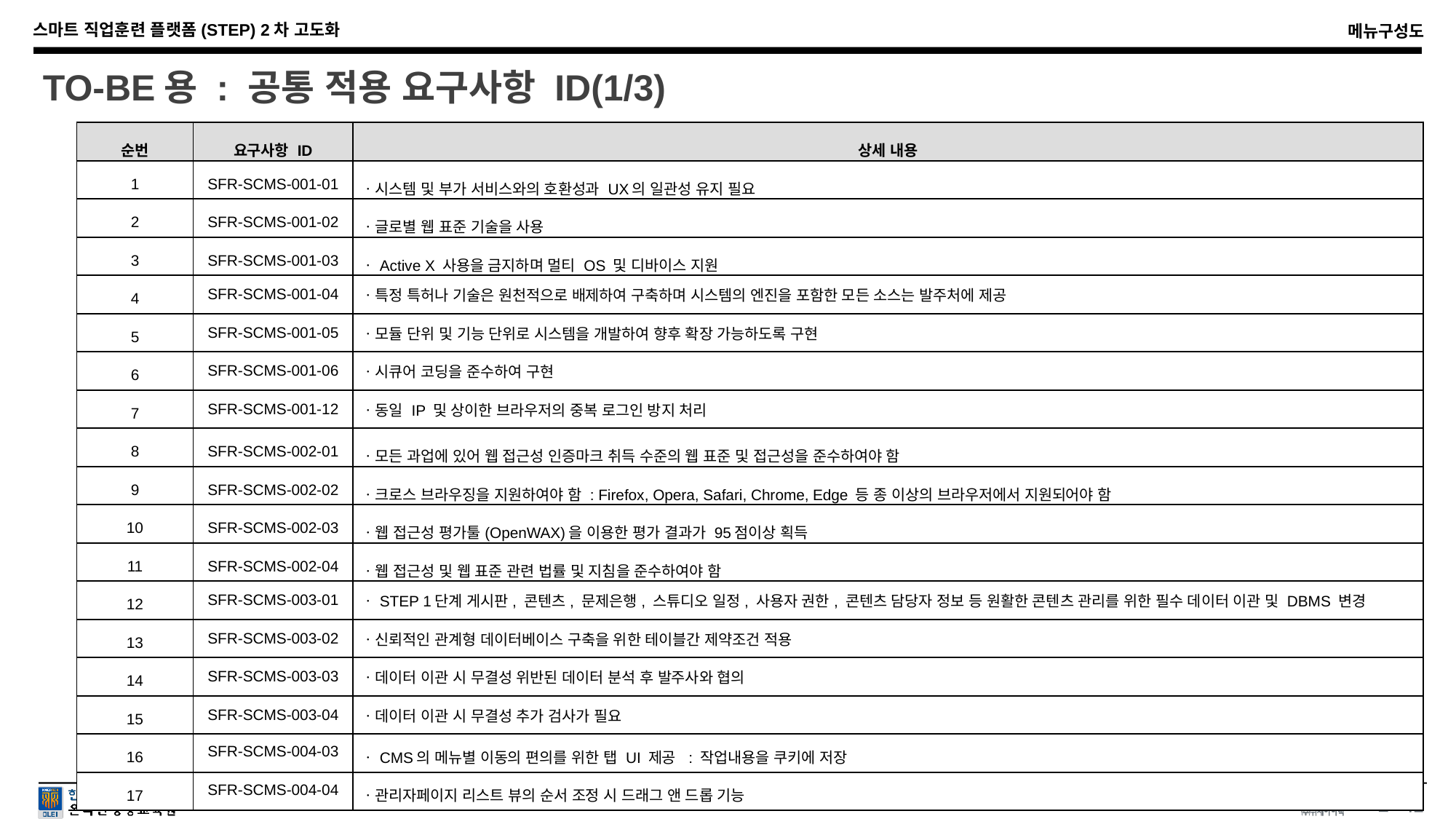

TO-BE용 : 공통 적용 요구사항 ID(1/3)
| 순번 | 요구사항 ID | 상세 내용 |
| --- | --- | --- |
| 1 | SFR-SCMS-001-01 | ㆍ시스템 및 부가 서비스와의 호환성과 UX의 일관성 유지 필요 |
| 2 | SFR-SCMS-001-02 | ㆍ글로별 웹 표준 기술을 사용 |
| 3 | SFR-SCMS-001-03 | ㆍActive X 사용을 금지하며 멀티 OS 및 디바이스 지원 |
| 4 | SFR-SCMS-001-04 | ㆍ특정 특허나 기술은 원천적으로 배제하여 구축하며 시스템의 엔진을 포함한 모든 소스는 발주처에 제공 |
| 5 | SFR-SCMS-001-05 | ㆍ모듈 단위 및 기능 단위로 시스템을 개발하여 향후 확장 가능하도록 구현 |
| 6 | SFR-SCMS-001-06 | ㆍ시큐어 코딩을 준수하여 구현 |
| 7 | SFR-SCMS-001-12 | ㆍ동일 IP 및 상이한 브라우저의 중복 로그인 방지 처리 |
| 8 | SFR-SCMS-002-01 | ㆍ모든 과업에 있어 웹 접근성 인증마크 취득 수준의 웹 표준 및 접근성을 준수하여야 함 |
| 9 | SFR-SCMS-002-02 | ㆍ크로스 브라우징을 지원하여야 함 : Firefox, Opera, Safari, Chrome, Edge 등 종 이상의 브라우저에서 지원되어야 함 |
| 10 | SFR-SCMS-002-03 | ㆍ웹 접근성 평가툴(OpenWAX)을 이용한 평가 결과가 95점이상 획득 |
| 11 | SFR-SCMS-002-04 | ㆍ웹 접근성 및 웹 표준 관련 법률 및 지침을 준수하여야 함 |
| 12 | SFR-SCMS-003-01 | ㆍSTEP 1단계 게시판, 콘텐츠, 문제은행, 스튜디오 일정, 사용자 권한, 콘텐츠 담당자 정보 등 원활한 콘텐츠 관리를 위한 필수 데이터 이관 및 DBMS 변경 |
| 13 | SFR-SCMS-003-02 | ㆍ신뢰적인 관계형 데이터베이스 구축을 위한 테이블간 제약조건 적용 |
| 14 | SFR-SCMS-003-03 | ㆍ데이터 이관 시 무결성 위반된 데이터 분석 후 발주사와 협의 |
| 15 | SFR-SCMS-003-04 | ㆍ데이터 이관 시 무결성 추가 검사가 필요 |
| 16 | SFR-SCMS-004-03 | ㆍCMS의 메뉴별 이동의 편의를 위한 탭 UI 제공 : 작업내용을 쿠키에 저장 |
| 17 | SFR-SCMS-004-04 | ㆍ관리자페이지 리스트 뷰의 순서 조정 시 드래그 앤 드롭 기능 |